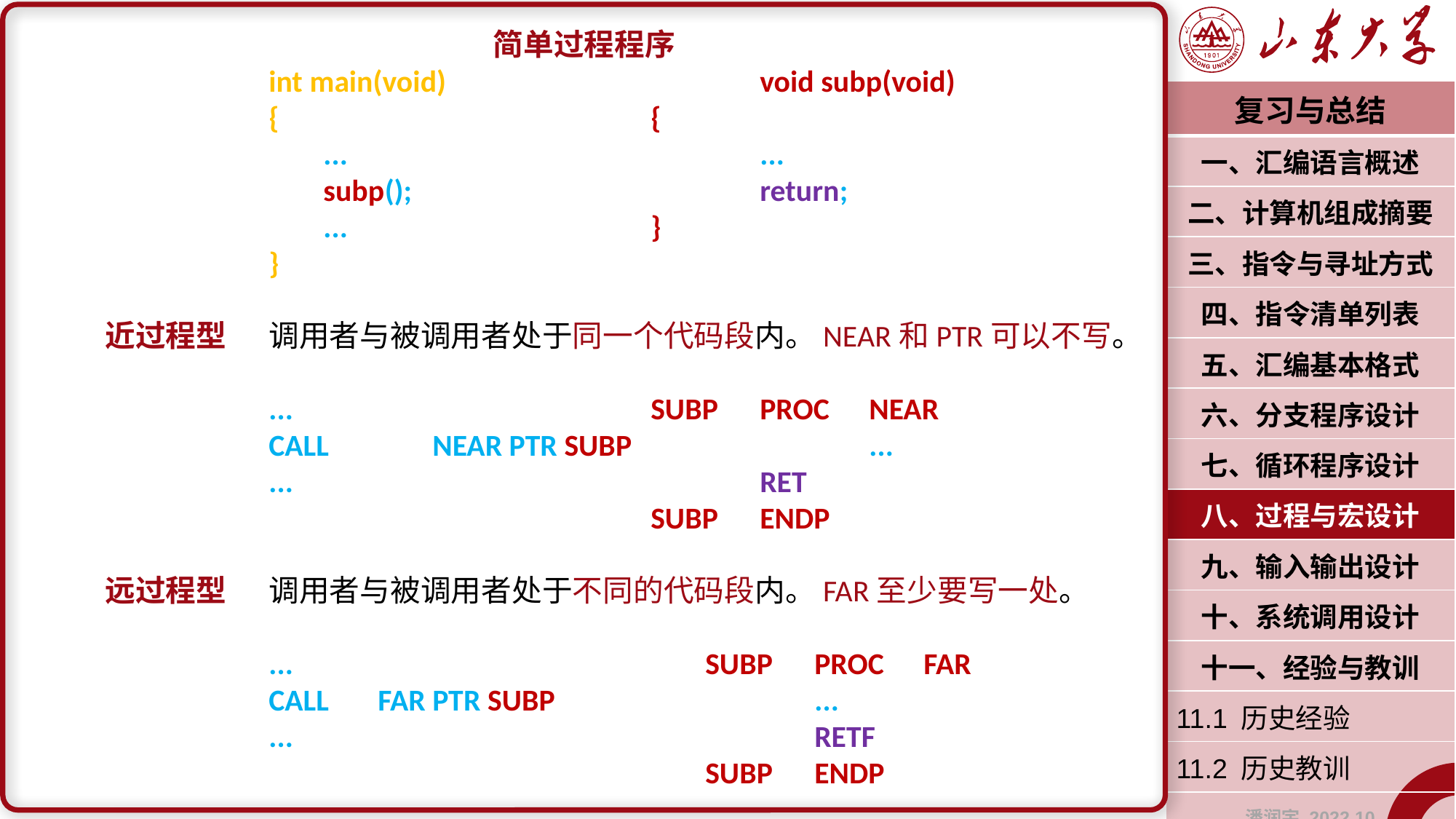

简单过程程序
int main(void)			void subp(void)
{				{
	...				...
	subp();				return;
	...			}
}

近过程型	调用者与被调用者处于同一个代码段内。NEAR和PTR可以不写。

...				SUBP	PROC	NEAR
CALL 	NEAR PTR SUBP			...
...					RET
				SUBP	ENDP

远过程型	调用者与被调用者处于不同的代码段内。FAR至少要写一处。

		...				SUBP	PROC	FAR
		CALL	FAR PTR SUBP			...
		...					RETF
						SUBP	ENDP
| 复习与总结 |
| --- |
| 一、汇编语言概述 |
| 二、计算机组成摘要 |
| 三、指令与寻址方式 |
| 四、指令清单列表 |
| 五、汇编基本格式 |
| 六、分支程序设计 |
| 七、循环程序设计 |
| 八、过程与宏设计 |
| 九、输入输出设计 |
| 十、系统调用设计 |
| 十一、经验与教训 |
| 11.1 历史经验 |
| 11.2 历史教训 |
| 潘润宇 2022.10 |